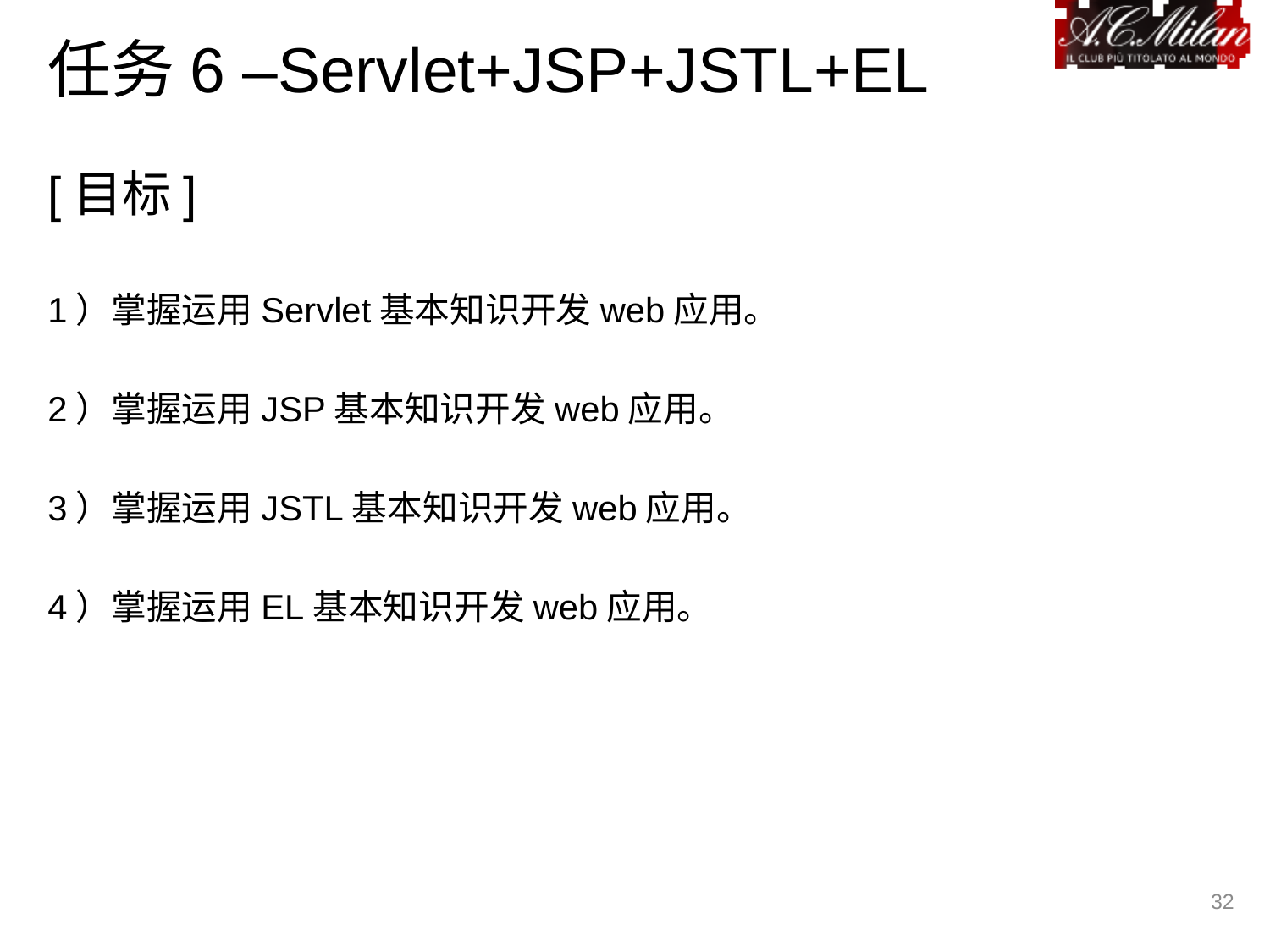

# 任务6 –Servlet+JSP+JSTL+EL
[目标]

1）掌握运用Servlet基本知识开发web应用。

2）掌握运用JSP基本知识开发web应用。

3）掌握运用JSTL基本知识开发web应用。

4）掌握运用EL基本知识开发web应用。
32